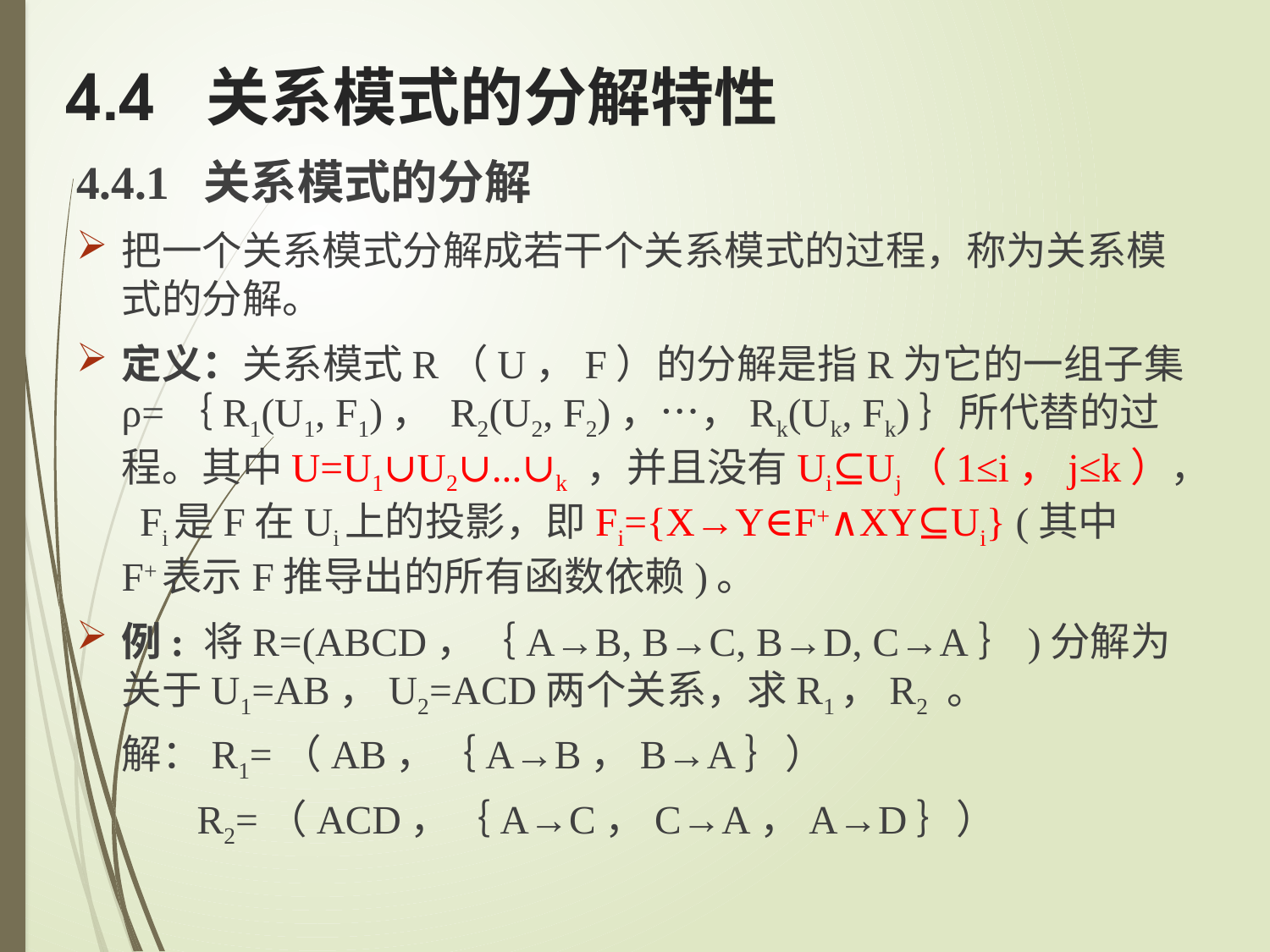

# 4.4  关系模式的分解特性
4.4.1  关系模式的分解
把一个关系模式分解成若干个关系模式的过程，称为关系模式的分解。
定义：关系模式R（U，F）的分解是指R为它的一组子集ρ=｛R1(U1, F1)， R2(U2, F2)，…，Rk(Uk, Fk)｝所代替的过程。其中U=U1∪U2∪...∪k ，并且没有Ui⊆Uj（1≤i，j≤k）， Fi是F在Ui上的投影，即Fi={X→Y∈F+∧XY⊆Ui} (其中F+表示F推导出的所有函数依赖)。
例: 将R=(ABCD，｛A→B, B→C, B→D, C→A｝)分解为关于U1=AB，U2=ACD两个关系，求R1，R2 。
    解：R1=（AB，｛A→B，B→A｝）
       	R2=（ACD，｛A→C，C→A，A→D｝）